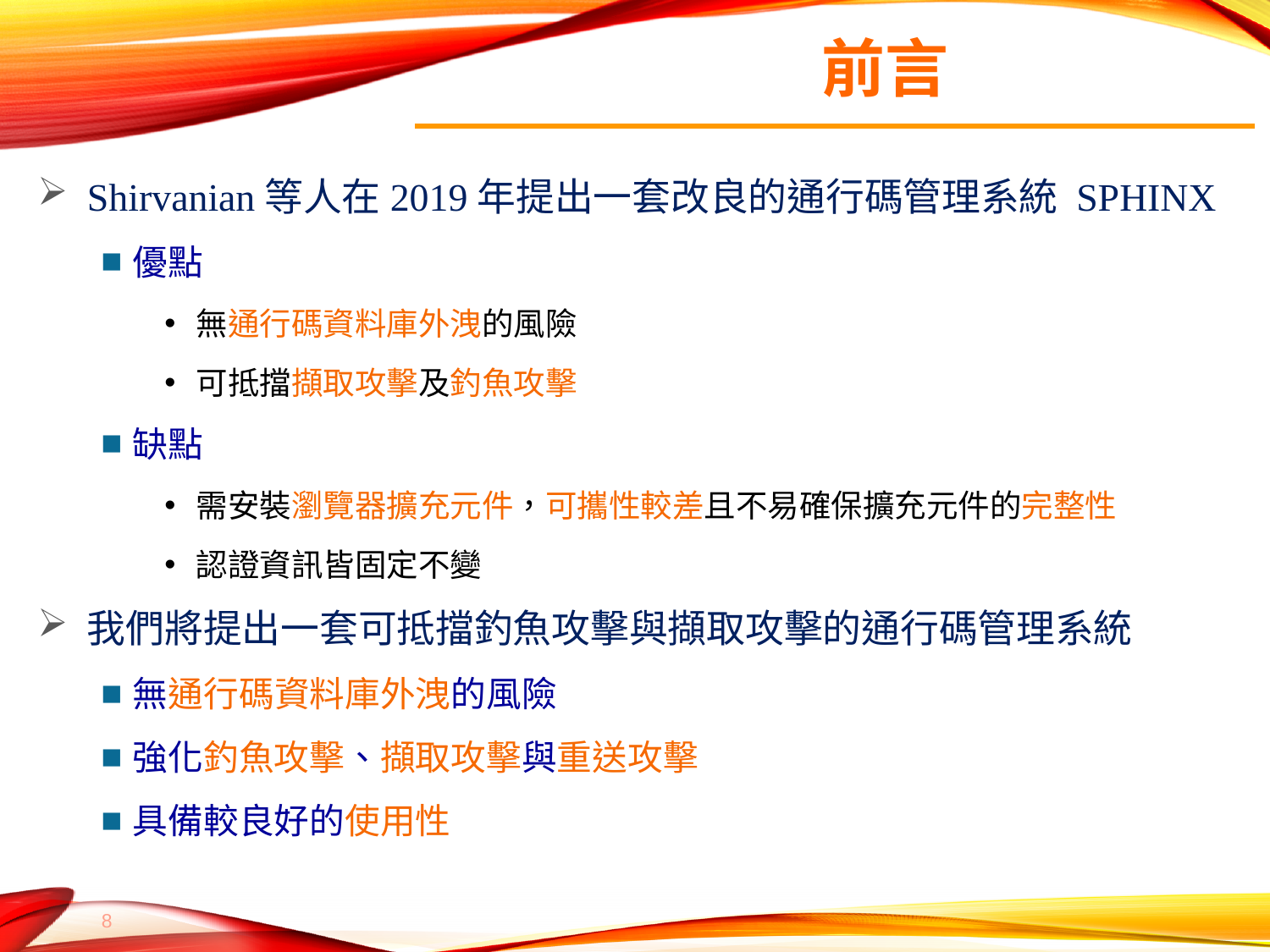

# 前言
Shirvanian等人在2019年提出一套改良的通行碼管理系統 SPHINX
優點
無通行碼資料庫外洩的風險
可抵擋擷取攻擊及釣魚攻擊
缺點
需安裝瀏覽器擴充元件，可攜性較差且不易確保擴充元件的完整性
認證資訊皆固定不變
我們將提出一套可抵擋釣魚攻擊與擷取攻擊的通行碼管理系統
無通行碼資料庫外洩的風險
強化釣魚攻擊、擷取攻擊與重送攻擊
具備較良好的使用性

8